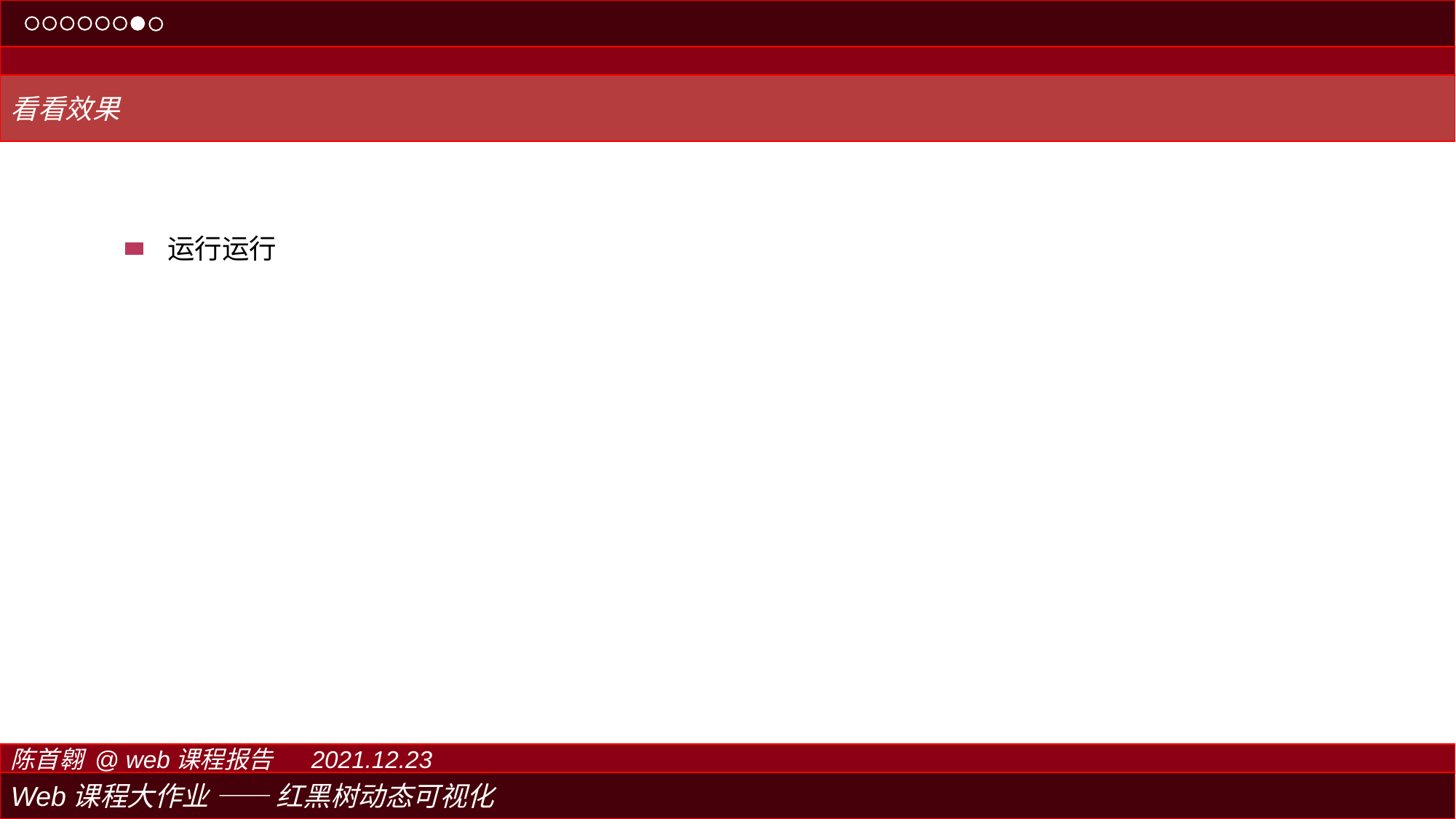

看看效果
运行运行

陈首翱 @ web课程报告      2021.12.23
Web课程大作业 —— 红黑树动态可视化